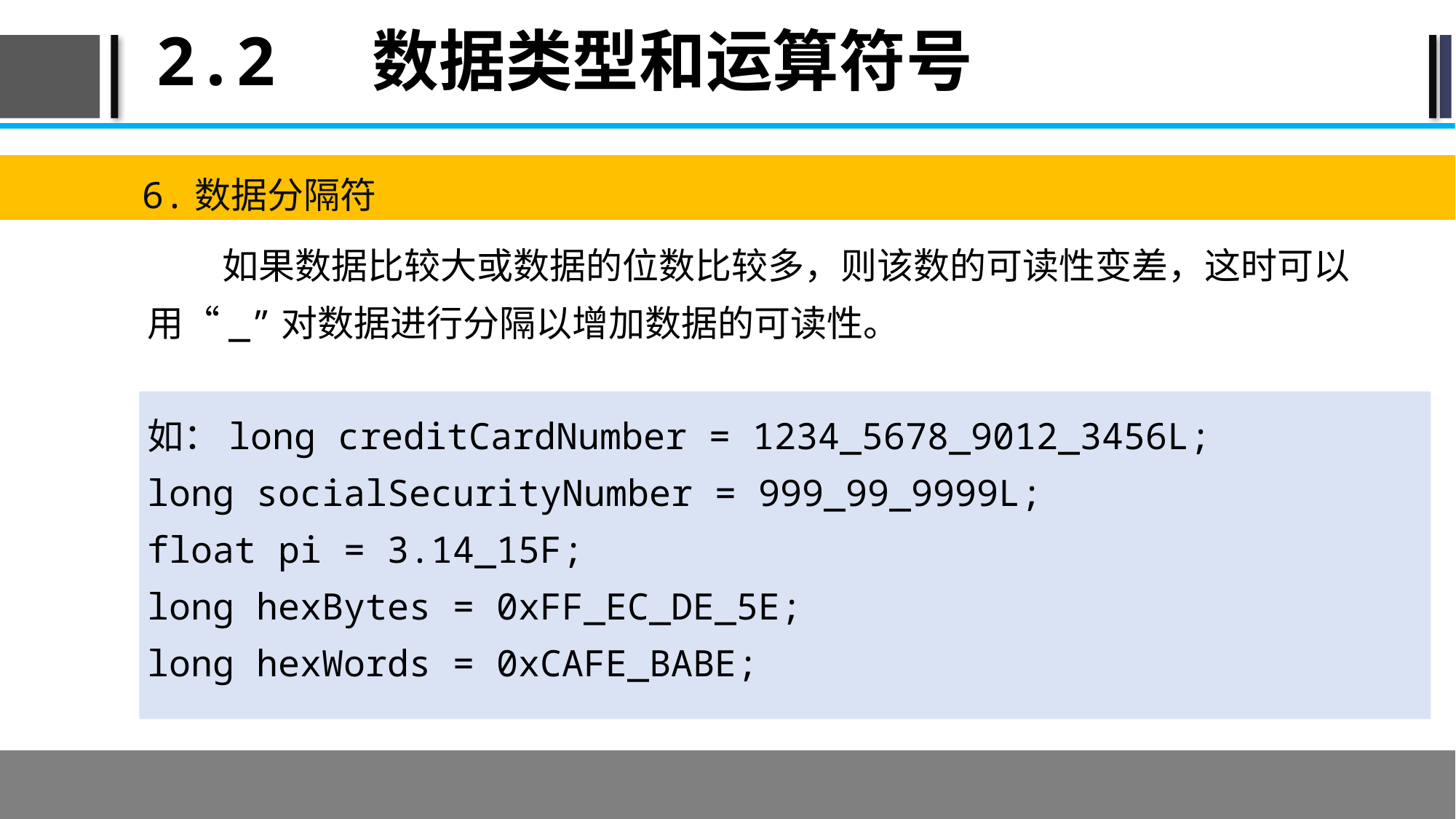

# 2.2  数据类型和运算符号

6.数据分隔符

如果数据比较大或数据的位数比较多，则该数的可读性变差，这时可以用“_”对数据进行分隔以增加数据的可读性。

如：long creditCardNumber = 1234_5678_9012_3456L;
long socialSecurityNumber = 999_99_9999L;
float pi = 3.14_15F;
long hexBytes = 0xFF_EC_DE_5E;
long hexWords = 0xCAFE_BABE;